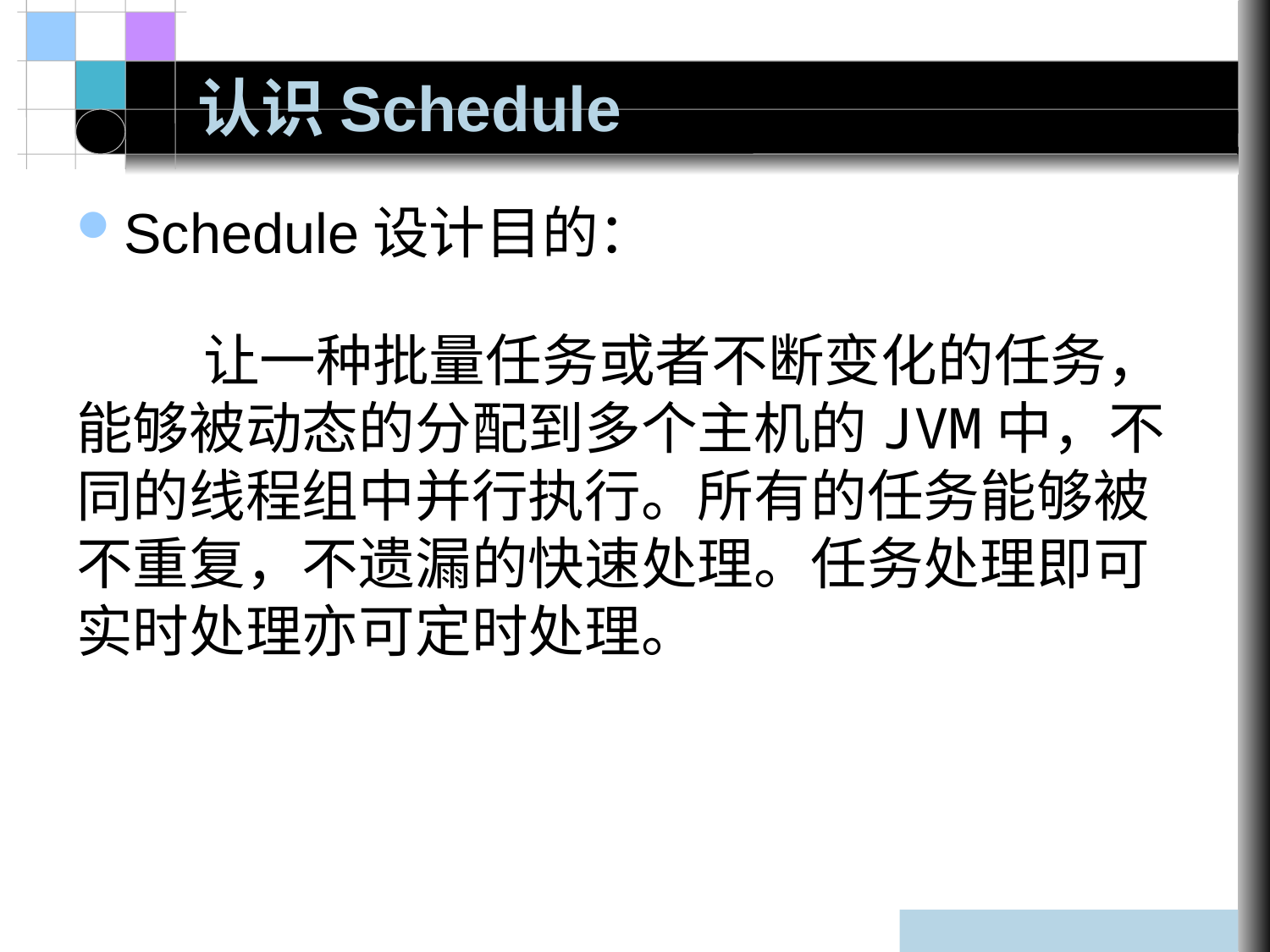

# 认识Schedule
Schedule设计目的：

	让一种批量任务或者不断变化的任务，能够被动态的分配到多个主机的JVM中，不同的线程组中并行执行。所有的任务能够被不重复，不遗漏的快速处理。任务处理即可实时处理亦可定时处理。